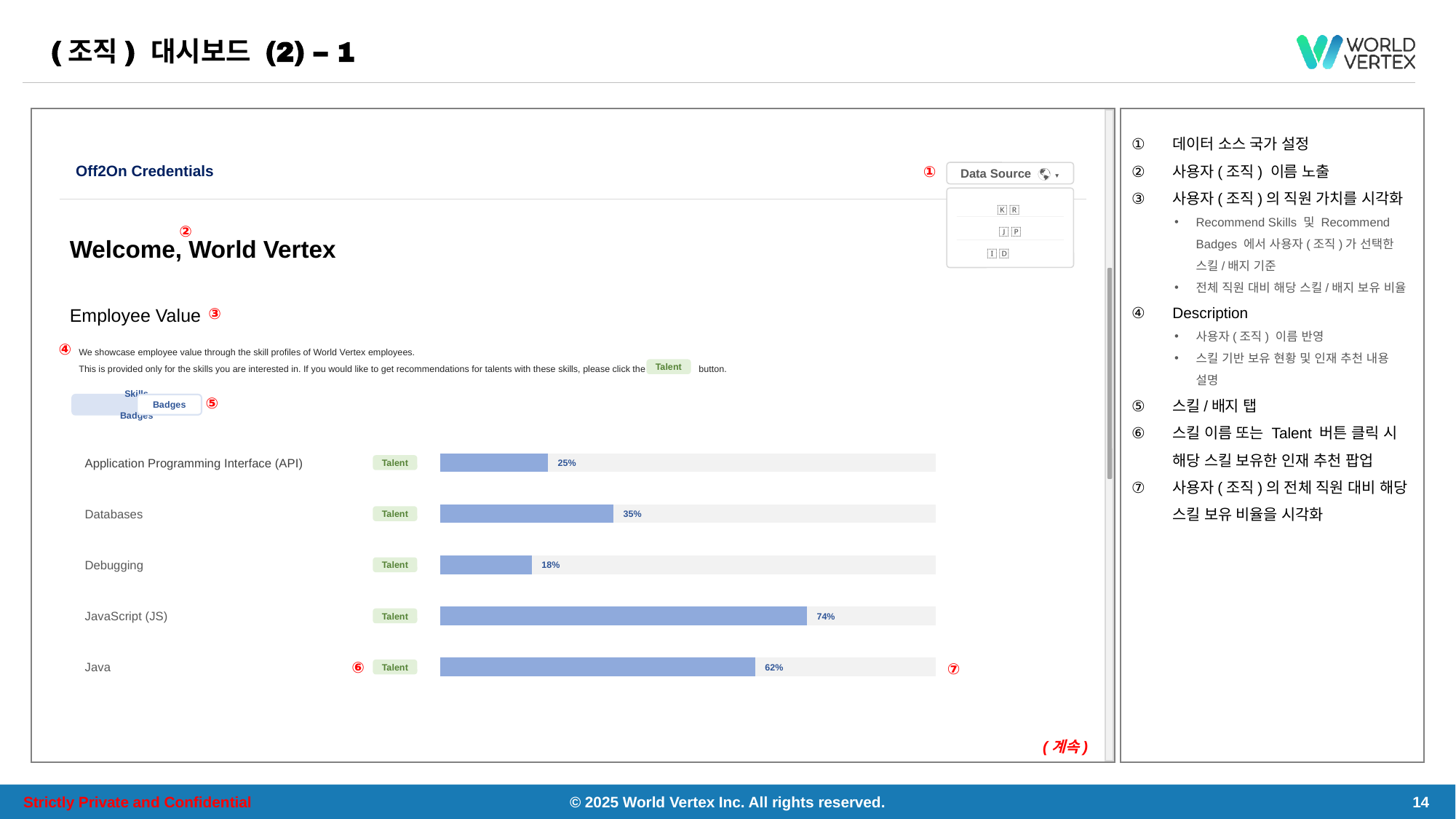

# (조직) 대시보드 (2) – 1

데이터 소스 국가 설정
사용자(조직) 이름 노출
사용자(조직)의 직원 가치를 시각화
Recommend Skills 및 Recommend Badges 에서 사용자(조직)가 선택한 스킬/배지 기준
전체 직원 대비 해당 스킬/배지 보유 비율
Description
사용자(조직) 이름 반영
스킬 기반 보유 현황 및 인재 추천 내용 설명
스킬/배지 탭
스킬 이름 또는 Talent 버튼 클릭 시 해당 스킬 보유한 인재 추천 팝업
사용자(조직)의 전체 직원 대비 해당 스킬 보유 비율을 시각화

Off2On Credentials
Data Source  🌎 ▼
🇰🇷
🇯🇵
🇮🇩
①
Welcome, World Vertex
②
Employee Value
③
We showcase employee value through the skill profiles of World Vertex employees.
This is provided only for the skills you are interested in. If you would like to get recommendations for talents with these skills, please click the                     button.
Talent
④
⑤
Skills	Badges
Badges
Application Programming Interface (API)

25%
Talent
Databases

35%
Talent
Debugging

18%
Talent
JavaScript (JS)

74%
Talent
Java

62%
Talent
⑥
⑦
(계속)